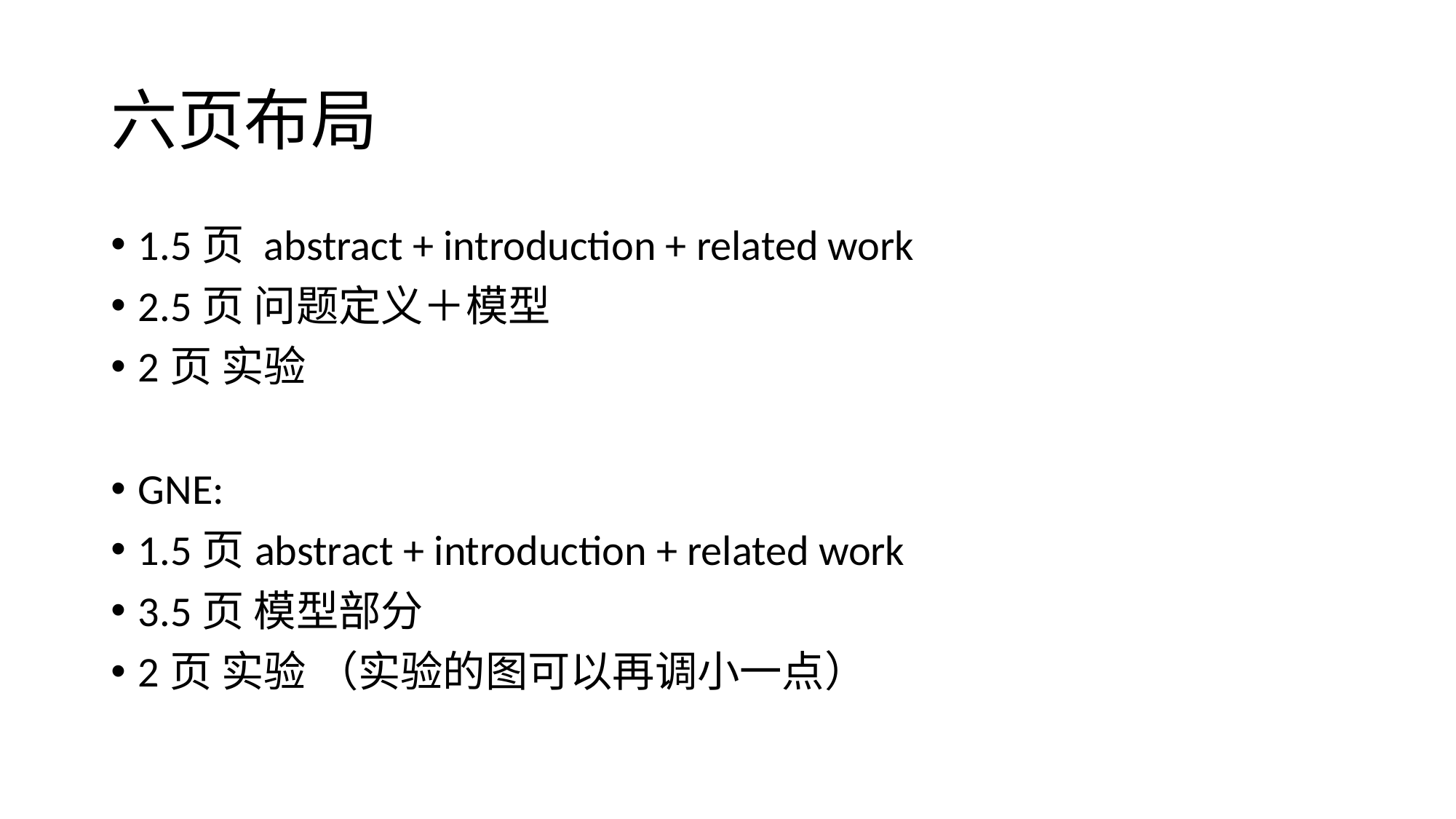

# 六页布局
1.5页 abstract + introduction + related work
2.5页 问题定义＋模型
2页 实验

GNE:
1.5页abstract + introduction + related work
3.5页 模型部分
2页 实验 （实验的图可以再调小一点）